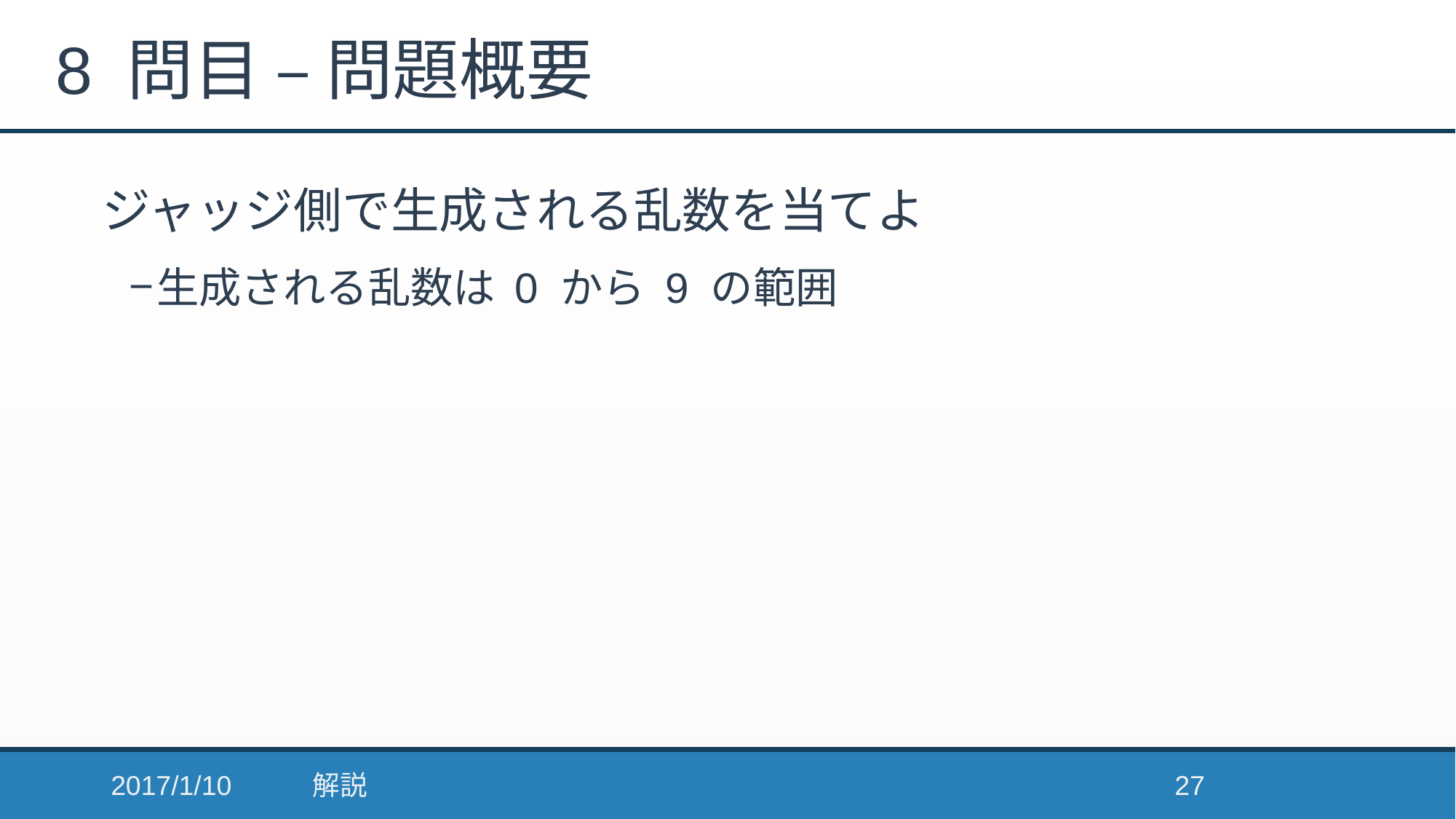

# 8 問目 – 問題概要
ジャッジ側で生成される乱数を当てよ
生成される乱数は 0 から 9 の範囲

2017/1/10
解説
27